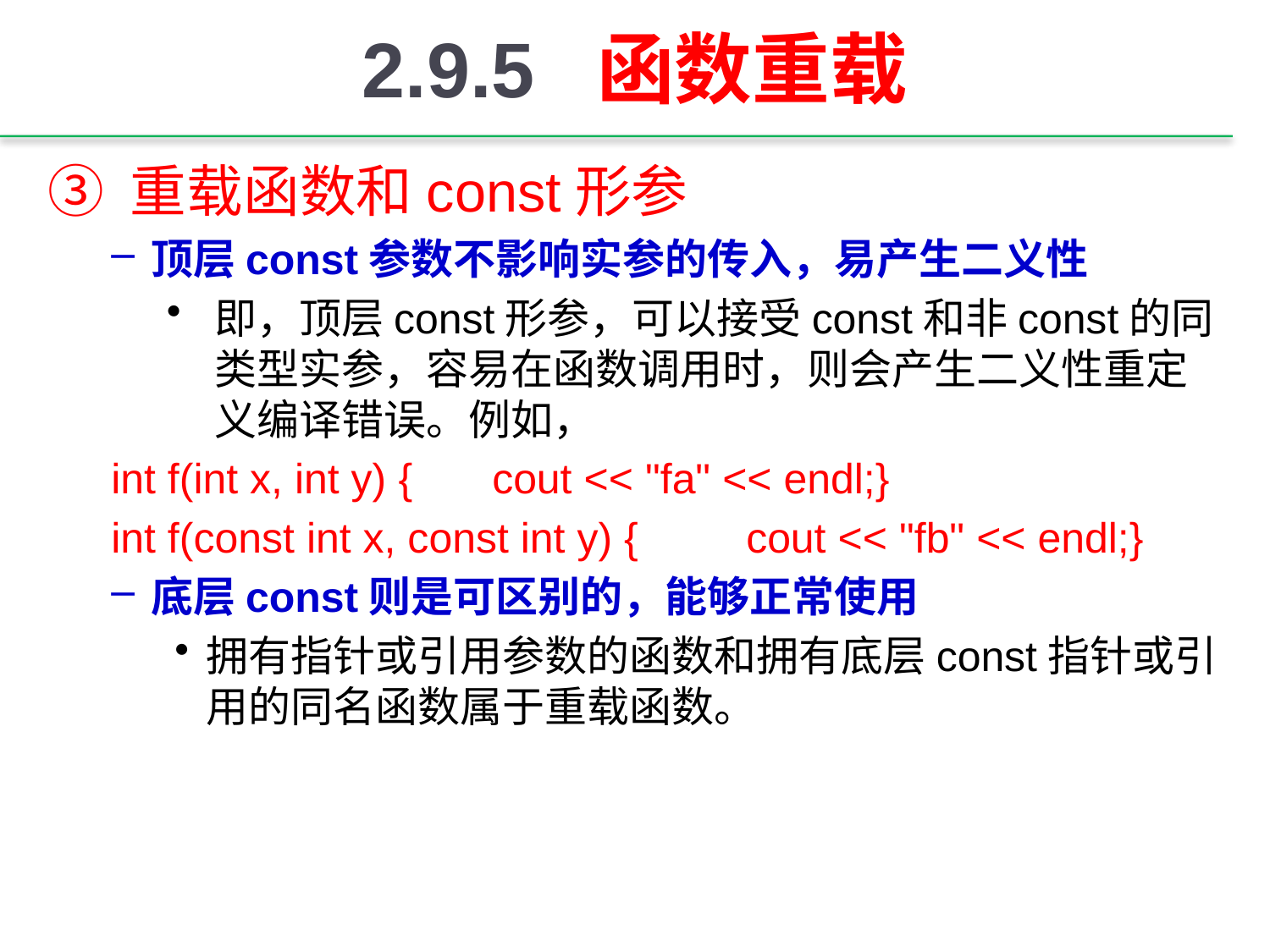

# 2.9.5  函数重载
③ 重载函数和const形参
顶层const参数不影响实参的传入，易产生二义性
即，顶层const形参，可以接受const和非const的同类型实参，容易在函数调用时，则会产生二义性重定义编译错误。例如，
int f(int x, int y) {	cout << "fa" << endl;}
int f(const int x, const int y) {	cout << "fb" << endl;}
底层const则是可区别的，能够正常使用
拥有指针或引用参数的函数和拥有底层const指针或引用的同名函数属于重载函数。